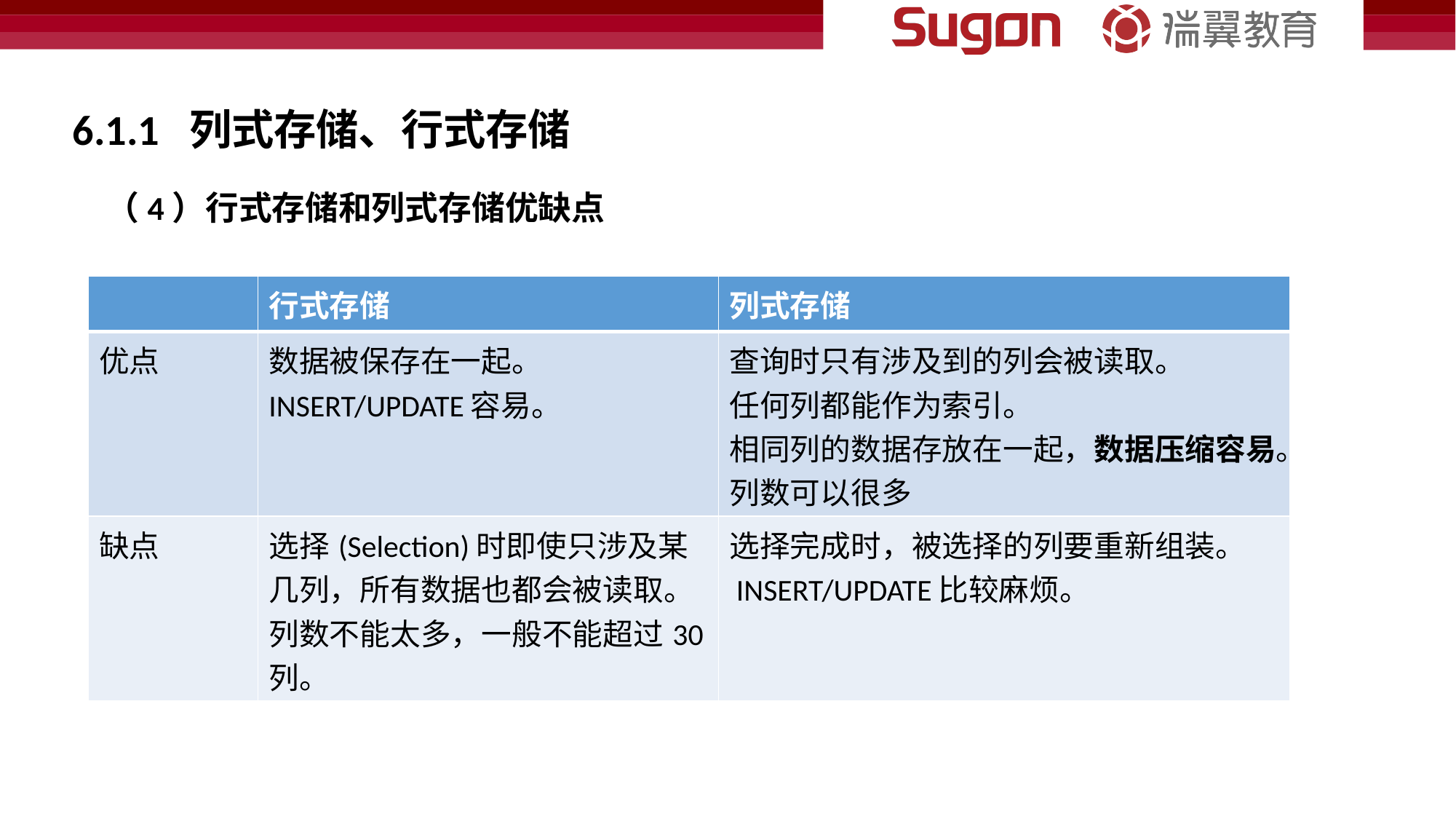

6.1.1  列式存储、行式存储
（4）行式存储和列式存储优缺点
|  | 行式存储 | 列式存储 |
| --- | --- | --- |
| 优点 | 数据被保存在一起。 INSERT/UPDATE容易。 | 查询时只有涉及到的列会被读取。 任何列都能作为索引。 相同列的数据存放在一起，数据压缩容易。 列数可以很多 |
| 缺点 | 选择(Selection)时即使只涉及某几列，所有数据也都会被读取。 列数不能太多，一般不能超过30列。 | 选择完成时，被选择的列要重新组装。 INSERT/UPDATE比较麻烦。 |